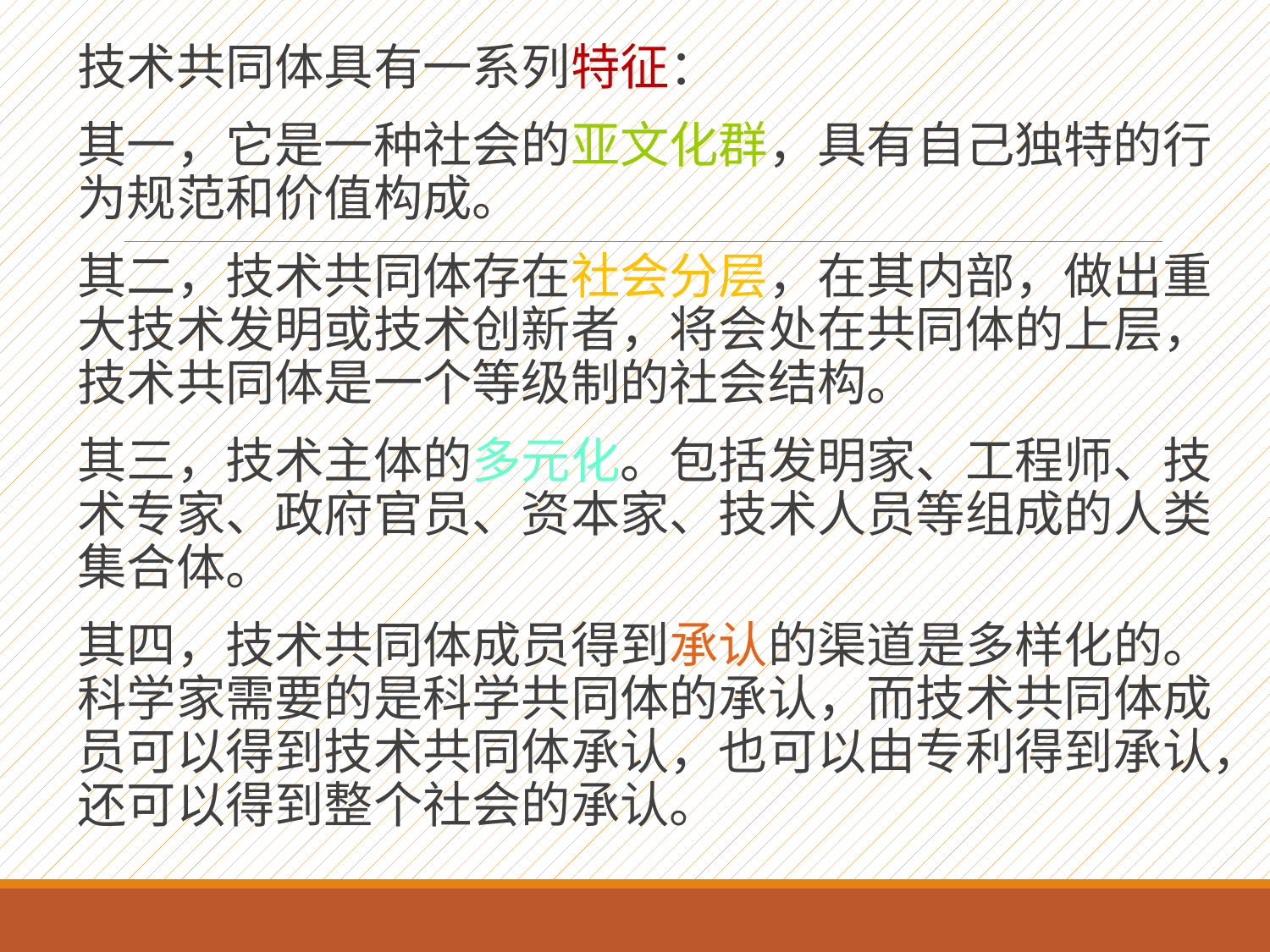

技术共同体具有一系列特征：
其一，它是一种社会的亚文化群，具有自己独特的行为规范和价值构成。
其二，技术共同体存在社会分层，在其内部，做出重大技术发明或技术创新者，将会处在共同体的上层，技术共同体是一个等级制的社会结构。
其三，技术主体的多元化。包括发明家、工程师、技术专家、政府官员、资本家、技术人员等组成的人类集合体。
其四，技术共同体成员得到承认的渠道是多样化的。科学家需要的是科学共同体的承认，而技术共同体成员可以得到技术共同体承认，也可以由专利得到承认，还可以得到整个社会的承认。